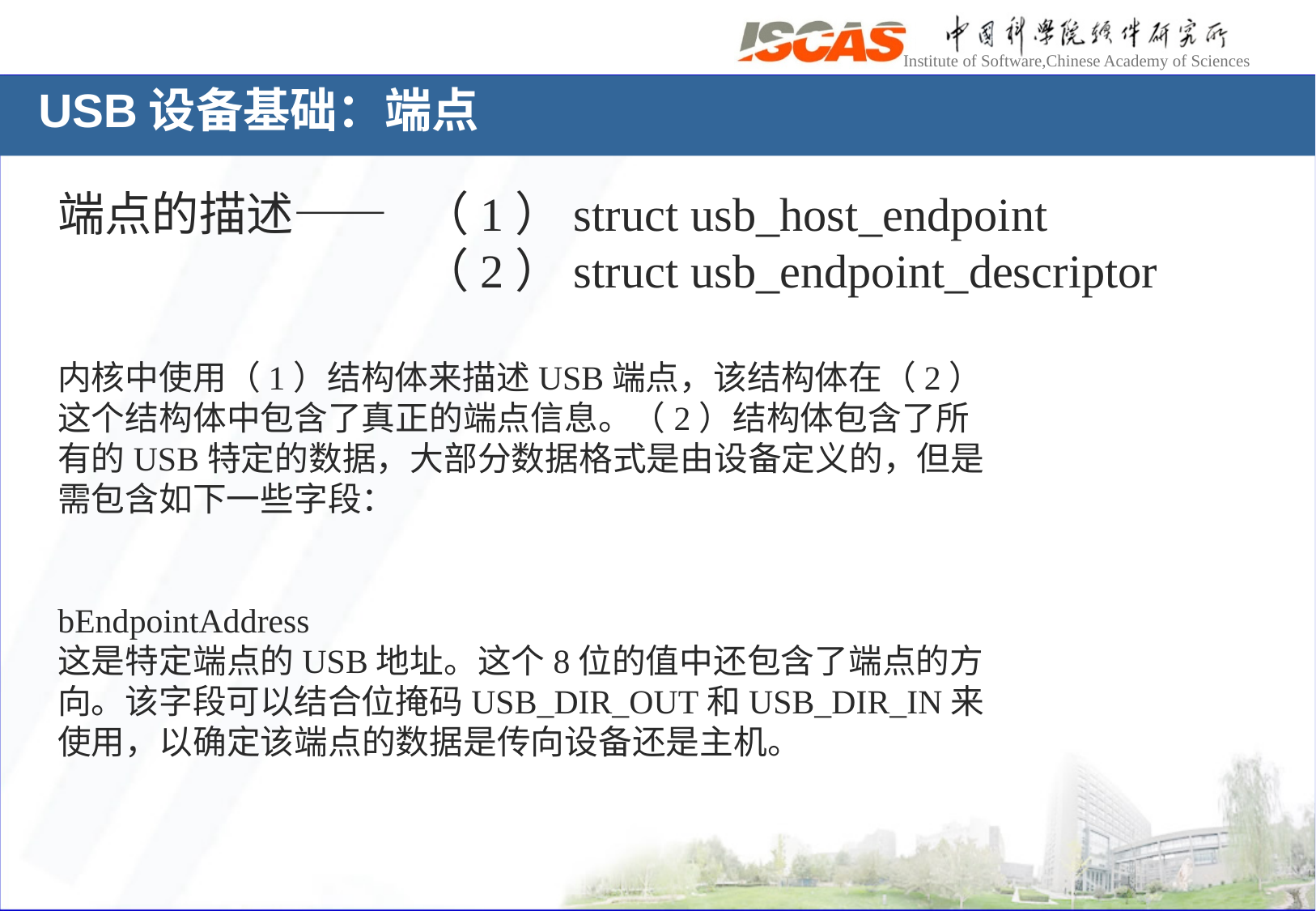

# USB设备基础：端点
端点的描述—— 	（1）struct usb_host_endpoint
		        	（2）struct usb_endpoint_descriptor
内核中使用（1）结构体来描述USB端点，该结构体在（2）这个结构体中包含了真正的端点信息。（2）结构体包含了所有的USB特定的数据，大部分数据格式是由设备定义的，但是需包含如下一些字段：

bEndpointAddress
这是特定端点的USB地址。这个8位的值中还包含了端点的方向。该字段可以结合位掩码USB_DIR_OUT和USB_DIR_IN来使用，以确定该端点的数据是传向设备还是主机。